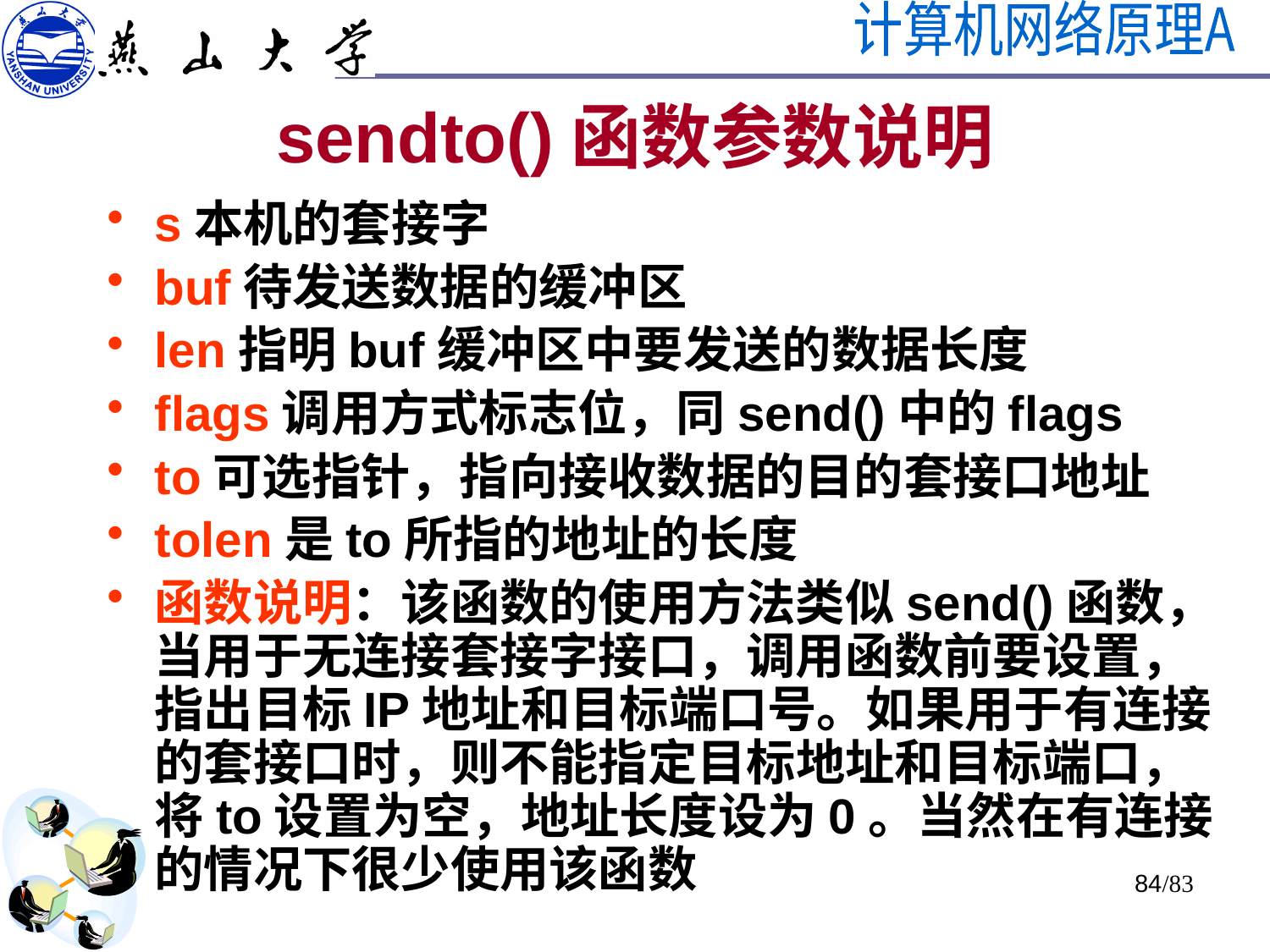

# sendto()函数参数说明
s本机的套接字
buf待发送数据的缓冲区
len指明buf缓冲区中要发送的数据长度
flags调用方式标志位，同send()中的flags
to可选指针，指向接收数据的目的套接口地址
tolen是to所指的地址的长度
函数说明：该函数的使用方法类似send()函数，当用于无连接套接字接口，调用函数前要设置，指出目标IP地址和目标端口号。如果用于有连接的套接口时，则不能指定目标地址和目标端口，将to设置为空，地址长度设为0。当然在有连接的情况下很少使用该函数
84/83